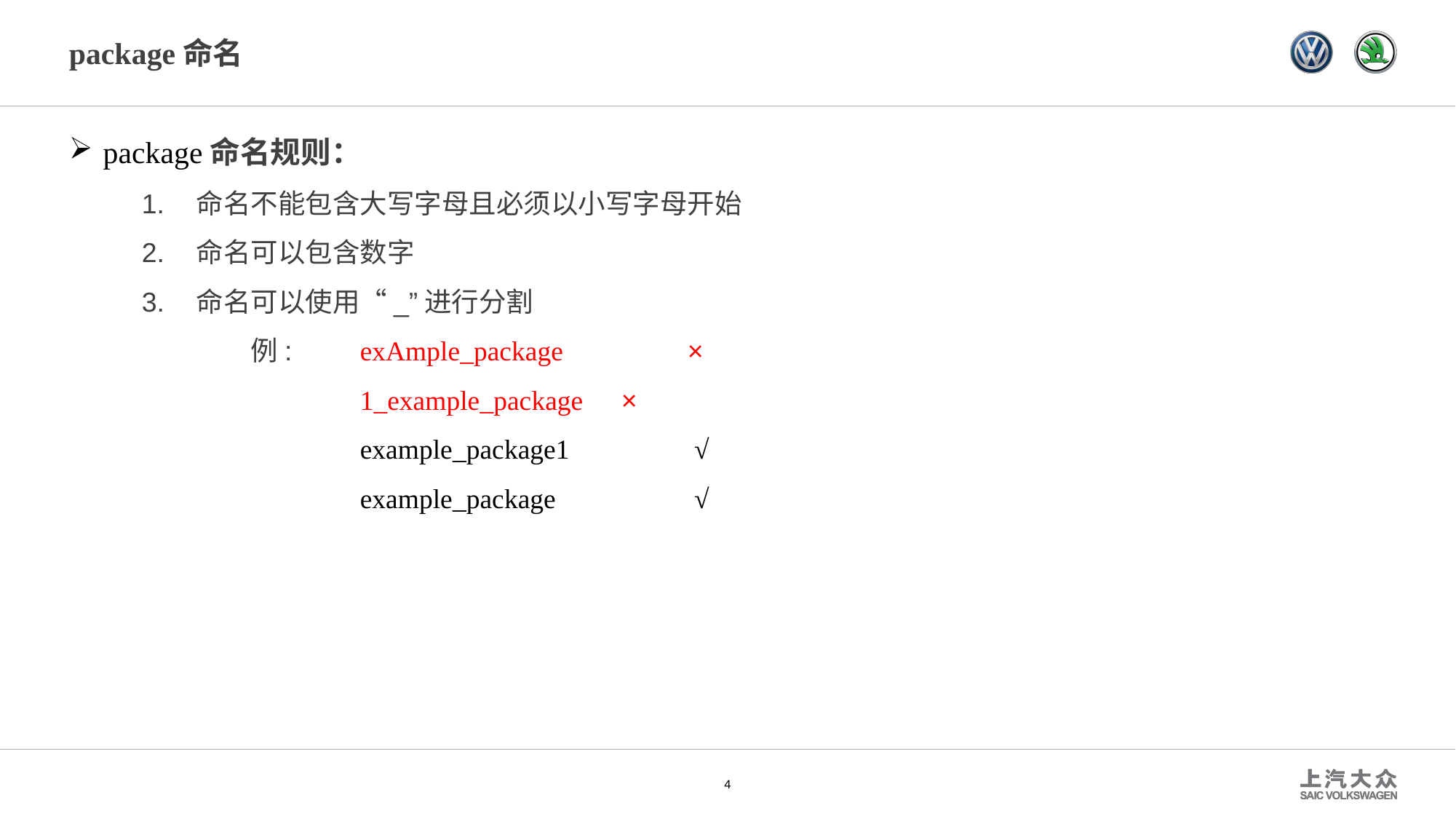

# package命名
package命名规则：
命名不能包含大写字母且必须以小写字母开始
命名可以包含数字
命名可以使用“_”进行分割
	例: 	exAmple_package       	×
		1_example_package     ×
		example_package1       	 √
		example_package       	 √
4